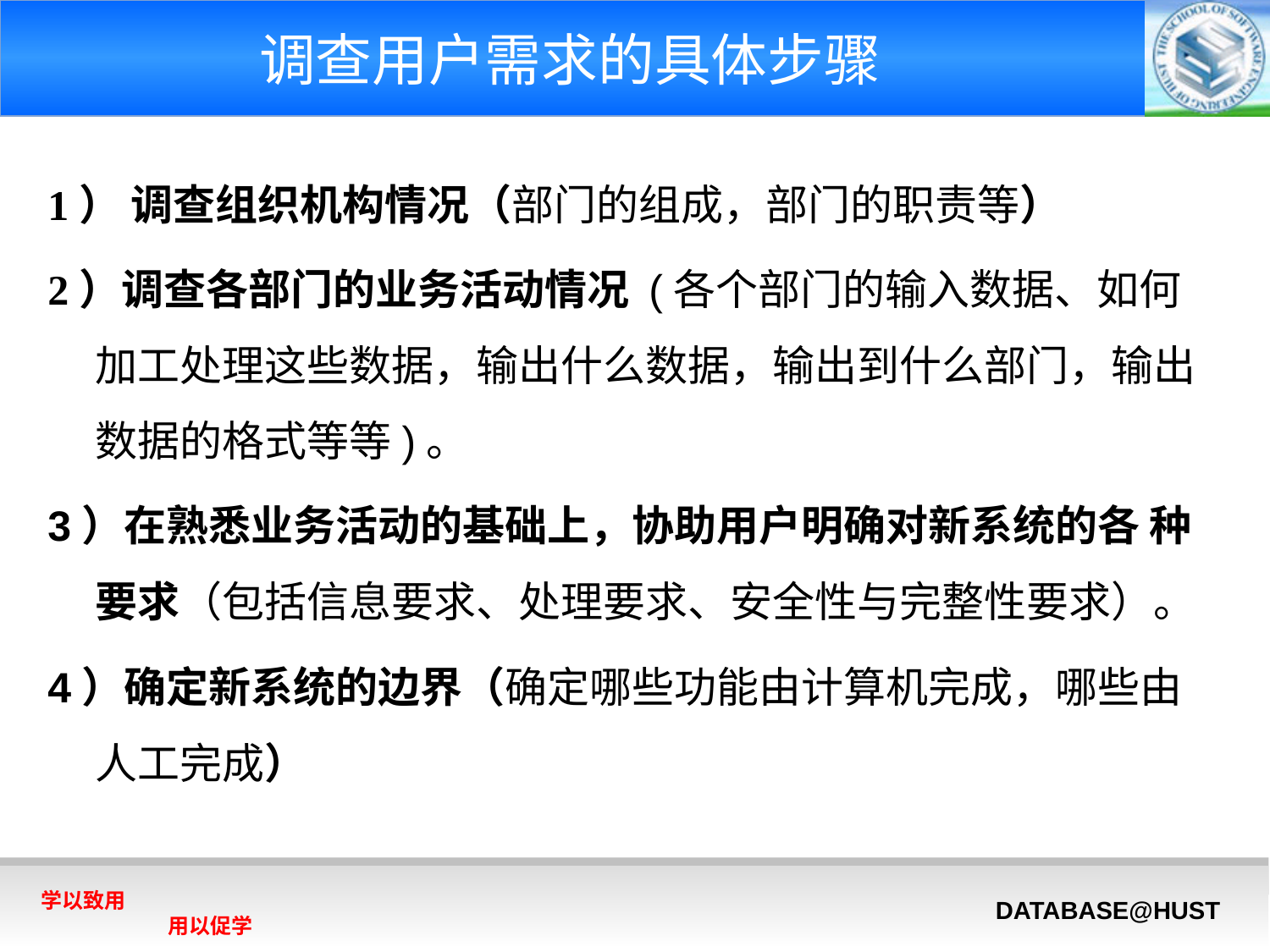

# 调查用户需求的具体步骤
1） 调查组织机构情况（部门的组成，部门的职责等）
2）调查各部门的业务活动情况 (各个部门的输入数据、如何加工处理这些数据，输出什么数据，输出到什么部门，输出数据的格式等等)。
3）在熟悉业务活动的基础上，协助用户明确对新系统的各 种要求（包括信息要求、处理要求、安全性与完整性要求）。
4）确定新系统的边界（确定哪些功能由计算机完成，哪些由人工完成）